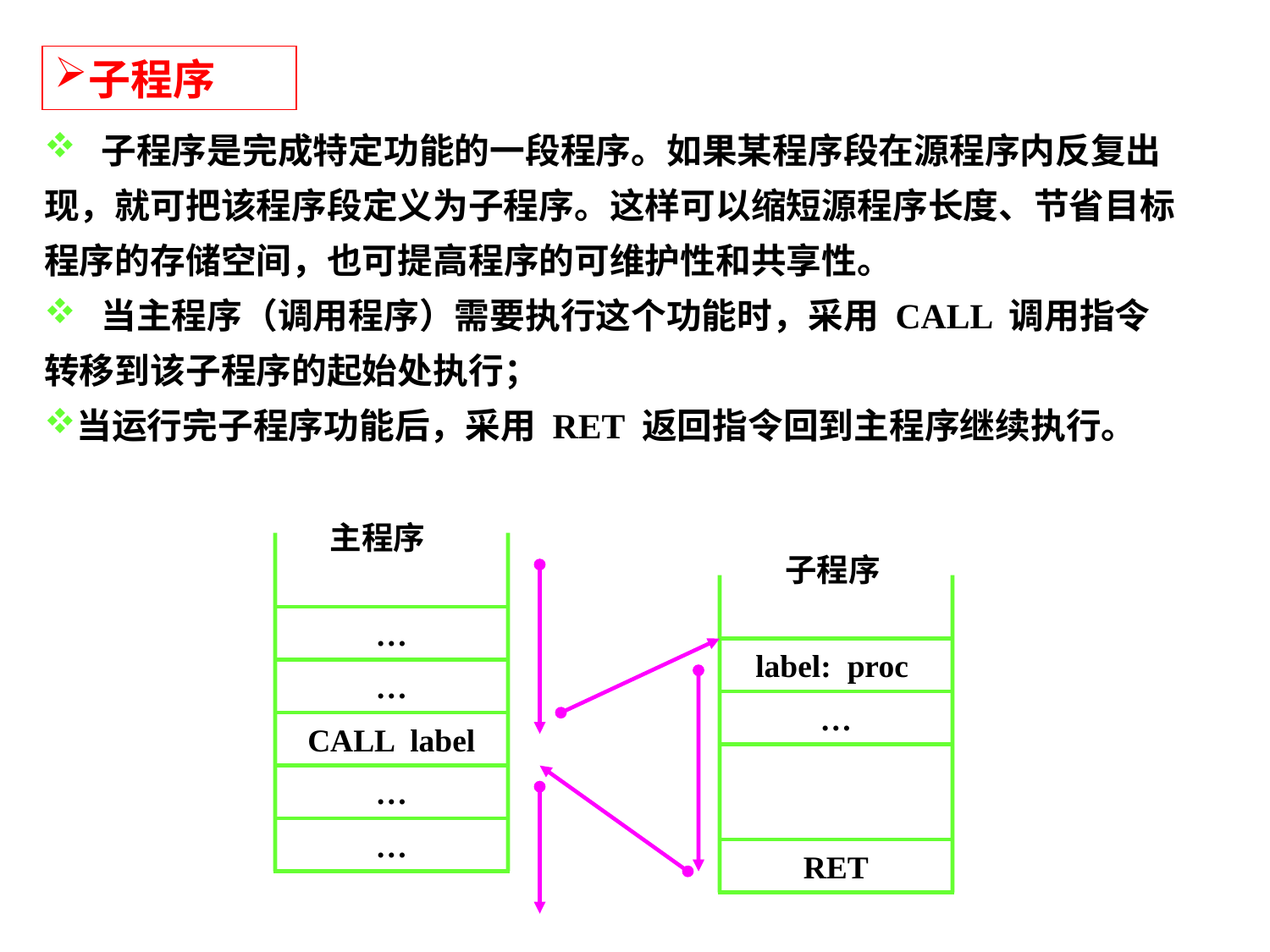

子程序
  子程序是完成特定功能的一段程序。如果某程序段在源程序内反复出现，就可把该程序段定义为子程序。这样可以缩短源程序长度、节省目标程序的存储空间，也可提高程序的可维护性和共享性。
  当主程序（调用程序）需要执行这个功能时，采用 CALL 调用指令转移到该子程序的起始处执行；
当运行完子程序功能后，采用 RET 返回指令回到主程序继续执行。
主程序

子程序

…

label:  proc
…

…
CALL  label
…

…
RET